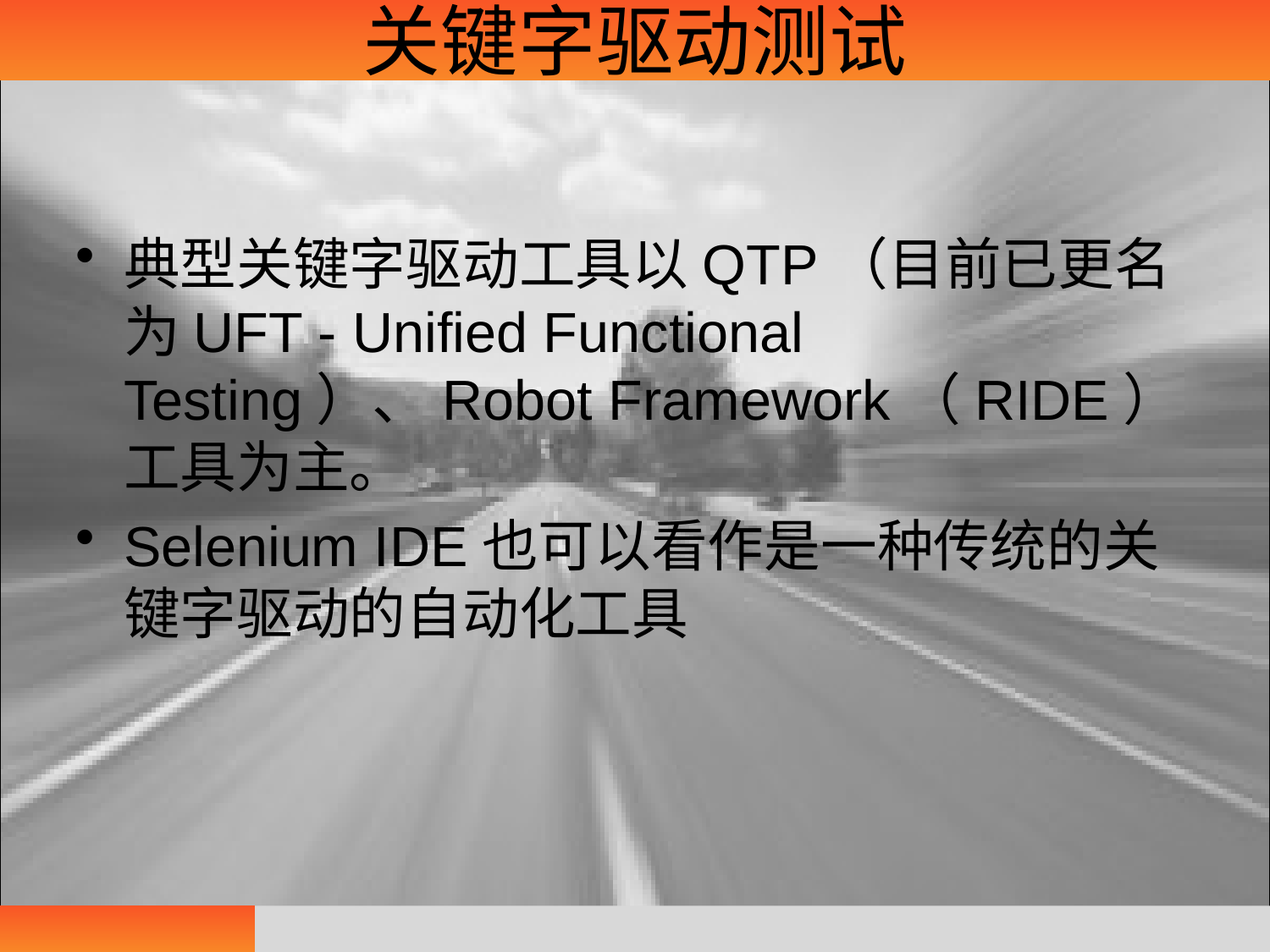

# 关键字驱动测试
典型关键字驱动工具以QTP（目前已更名为UFT - Unified Functional Testing）、Robot Framework（RIDE）工具为主。
Selenium IDE也可以看作是一种传统的关键字驱动的自动化工具